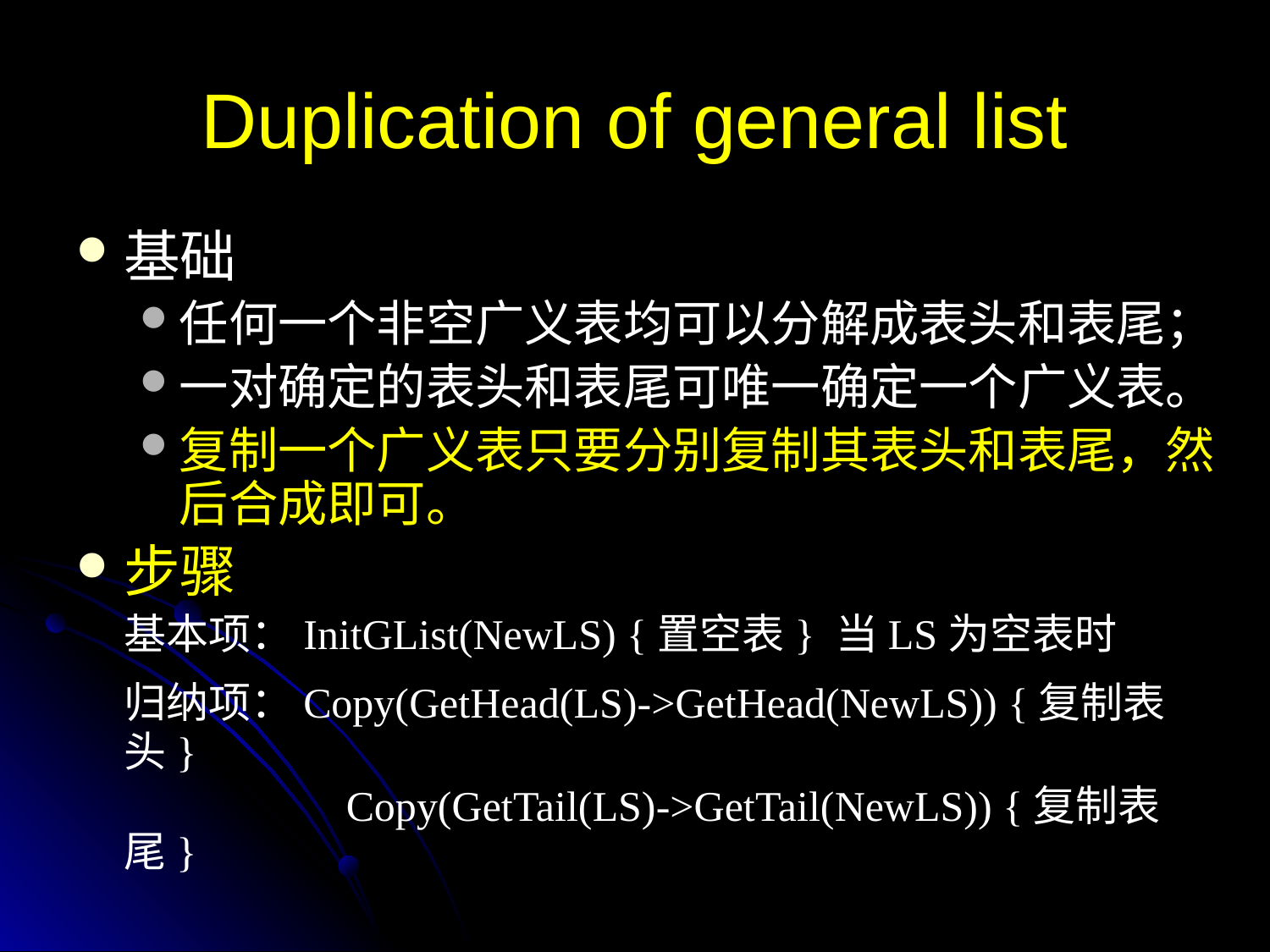

# Duplication of general list
基础
任何一个非空广义表均可以分解成表头和表尾；
一对确定的表头和表尾可唯一确定一个广义表。
复制一个广义表只要分别复制其表头和表尾，然后合成即可。
步骤
	基本项：InitGList(NewLS) {置空表} 当LS为空表时
	归纳项：Copy(GetHead(LS)->GetHead(NewLS)) {复制表头}
		         Copy(GetTail(LS)->GetTail(NewLS)) {复制表尾}